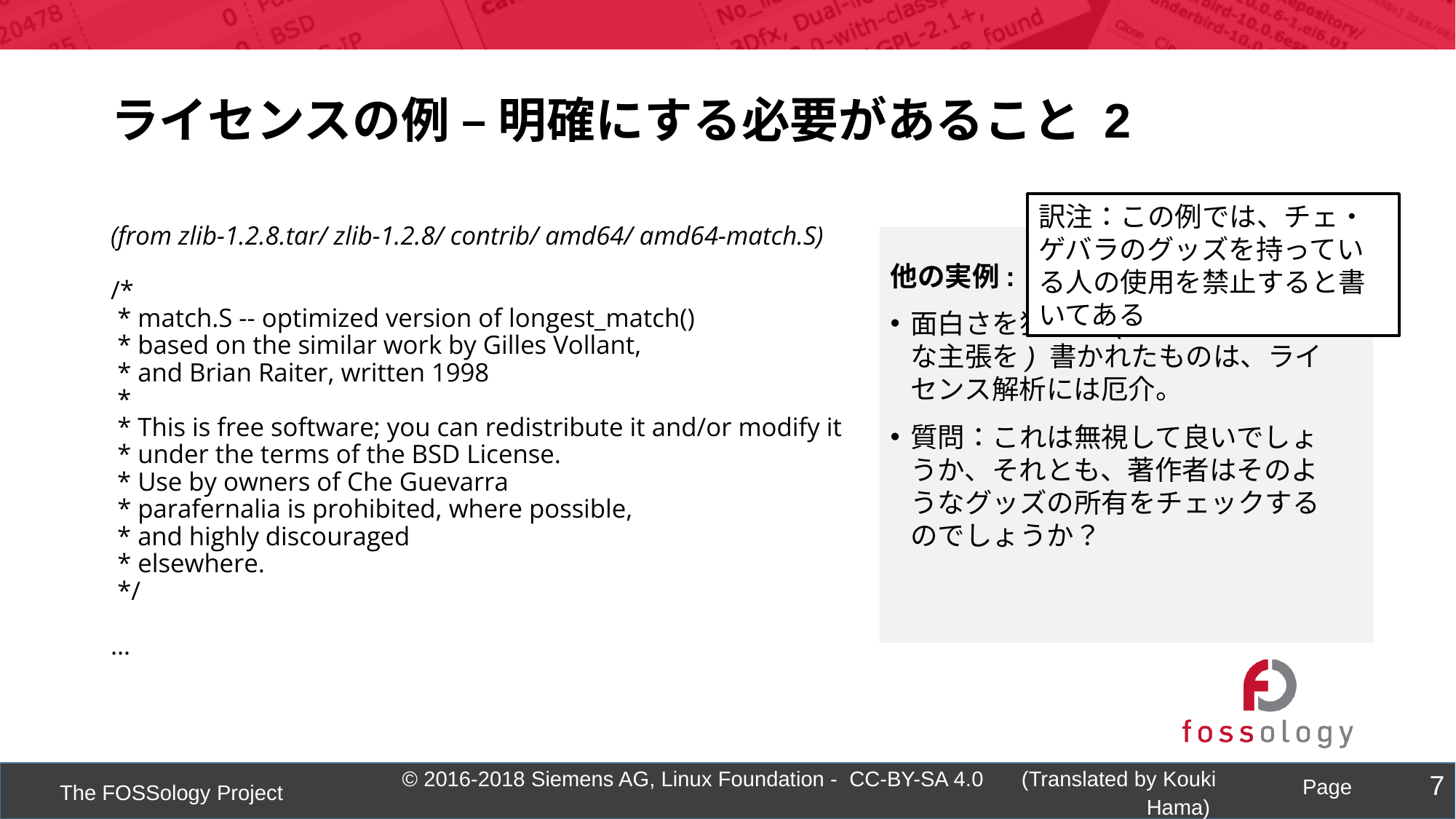

ライセンスの例 – 明確にする必要があること 2
訳注：この例では、チェ・ゲバラのグッズを持っている人の使用を禁止すると書いてある
(from zlib-1.2.8.tar/ zlib-1.2.8/ contrib/ amd64/ amd64-match.S)

/*
 * match.S -- optimized version of longest_match()
 * based on the similar work by Gilles Vollant,
 * and Brian Raiter, written 1998
 *
 * This is free software; you can redistribute it and/or modify it
 * under the terms of the BSD License.
 * Use by owners of Che Guevarra
 * parafernalia is prohibited, where possible,
 * and highly discouraged
 * elsewhere.
 */

…

他の実例:
面白さを狙って (あるいは政治的な主張を) 書かれたものは、ライセンス解析には厄介。
質問：これは無視して良いでしょうか、それとも、著作者はそのようなグッズの所有をチェックするのでしょうか？